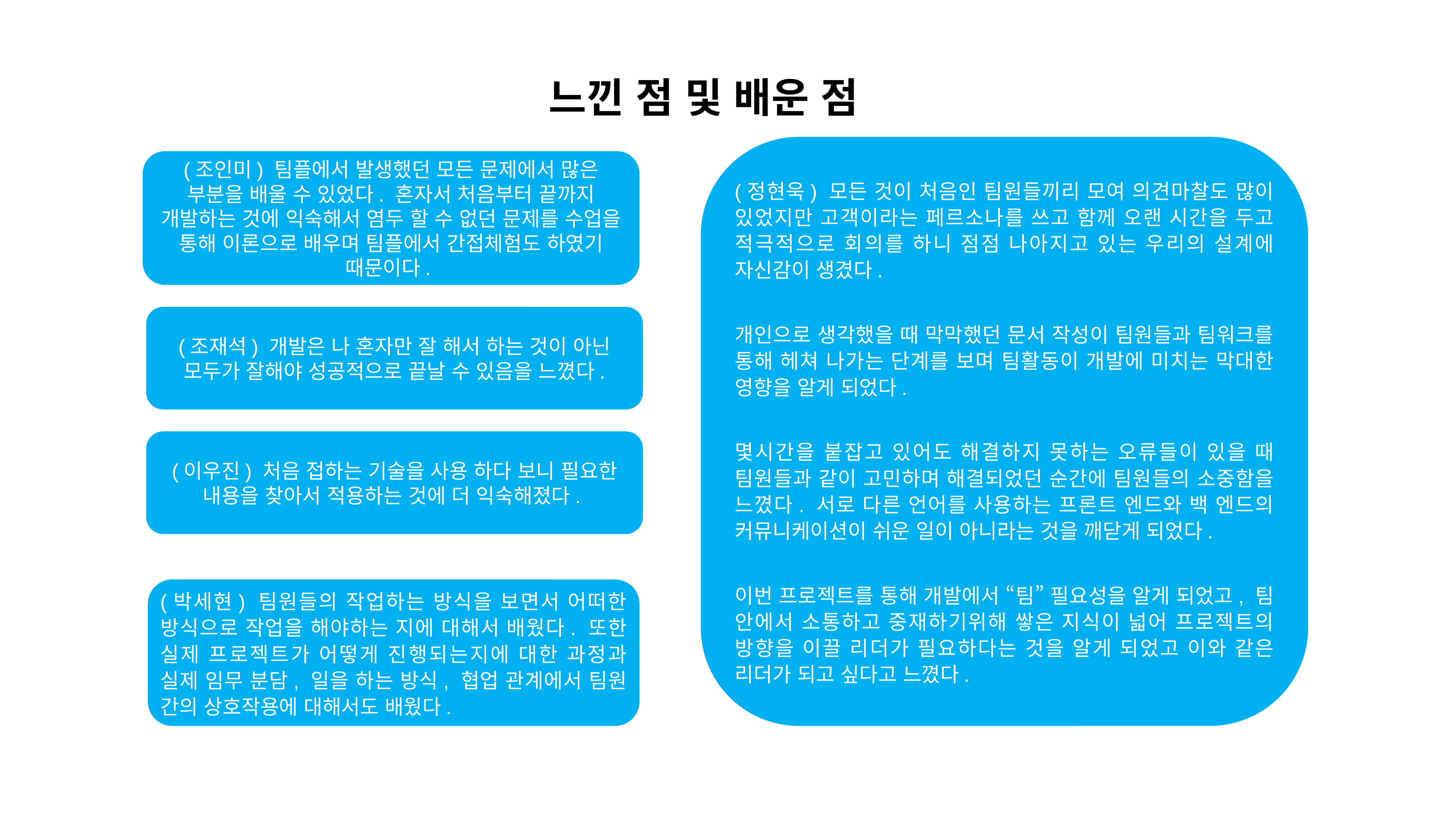

느낀 점 및 배운 점
(정현욱) 모든 것이 처음인 팀원들끼리 모여 의견마찰도 많이 있었지만 고객이라는 페르소나를 쓰고 함께 오랜 시간을 두고 적극적으로 회의를 하니 점점 나아지고 있는 우리의 설계에 자신감이 생겼다.

개인으로 생각했을 때 막막했던 문서 작성이 팀원들과 팀워크를 통해 헤쳐 나가는 단계를 보며 팀활동이 개발에 미치는 막대한 영향을 알게 되었다.

몇시간을 붙잡고 있어도 해결하지 못하는 오류들이 있을 때 팀원들과 같이 고민하며 해결되었던 순간에 팀원들의 소중함을 느꼈다. 서로 다른 언어를 사용하는 프론트 엔드와 백 엔드의 커뮤니케이션이 쉬운 일이 아니라는 것을 깨닫게 되었다.

이번 프로젝트를 통해 개발에서 “팀” 필요성을 알게 되었고, 팀 안에서 소통하고 중재하기위해 쌓은 지식이 넓어 프로젝트의 방향을 이끌 리더가 필요하다는 것을 알게 되었고 이와 같은 리더가 되고 싶다고 느꼈다.
(조인미) 팀플에서 발생했던 모든 문제에서 많은 부분을 배울 수 있었다. 혼자서 처음부터 끝까지 개발하는 것에 익숙해서 염두 할 수 없던 문제를 수업을 통해 이론으로 배우며 팀플에서 간접체험도 하였기 때문이다.
(조재석) 개발은 나 혼자만 잘 해서 하는 것이 아닌 모두가 잘해야 성공적으로 끝날 수 있음을 느꼈다.
(이우진) 처음 접하는 기술을 사용 하다 보니 필요한 내용을 찾아서 적용하는 것에 더 익숙해졌다.
(박세현) 팀원들의 작업하는 방식을 보면서 어떠한 방식으로 작업을 해야하는 지에 대해서 배웠다. 또한 실제 프로젝트가 어떻게 진행되는지에 대한 과정과 실제 임무 분담, 일을 하는 방식, 협업 관계에서 팀원 간의 상호작용에 대해서도 배웠다.